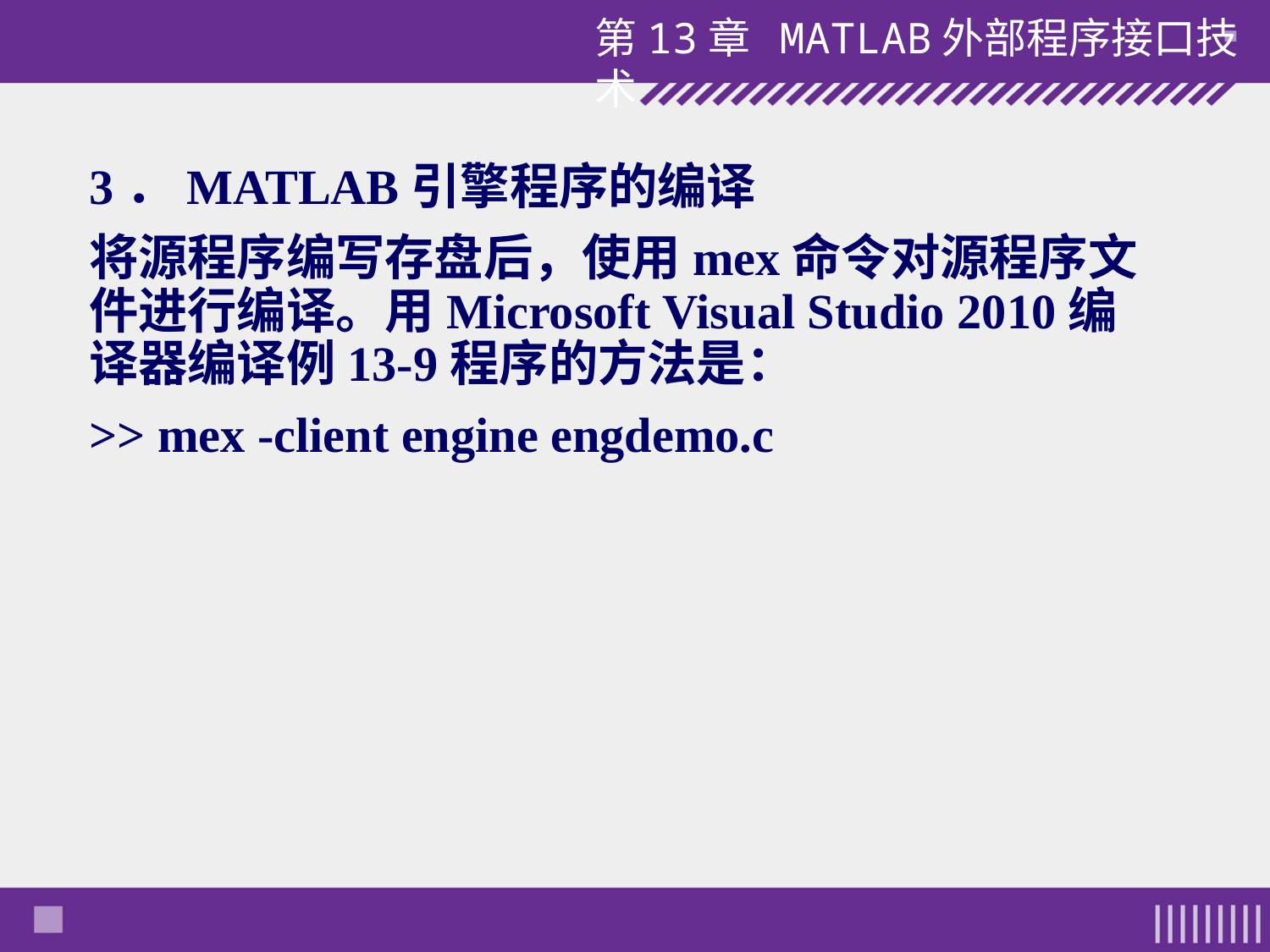

3．MATLAB引擎程序的编译
将源程序编写存盘后，使用mex命令对源程序文件进行编译。用Microsoft Visual Studio 2010编译器编译例13-9程序的方法是：
>> mex -client engine engdemo.c